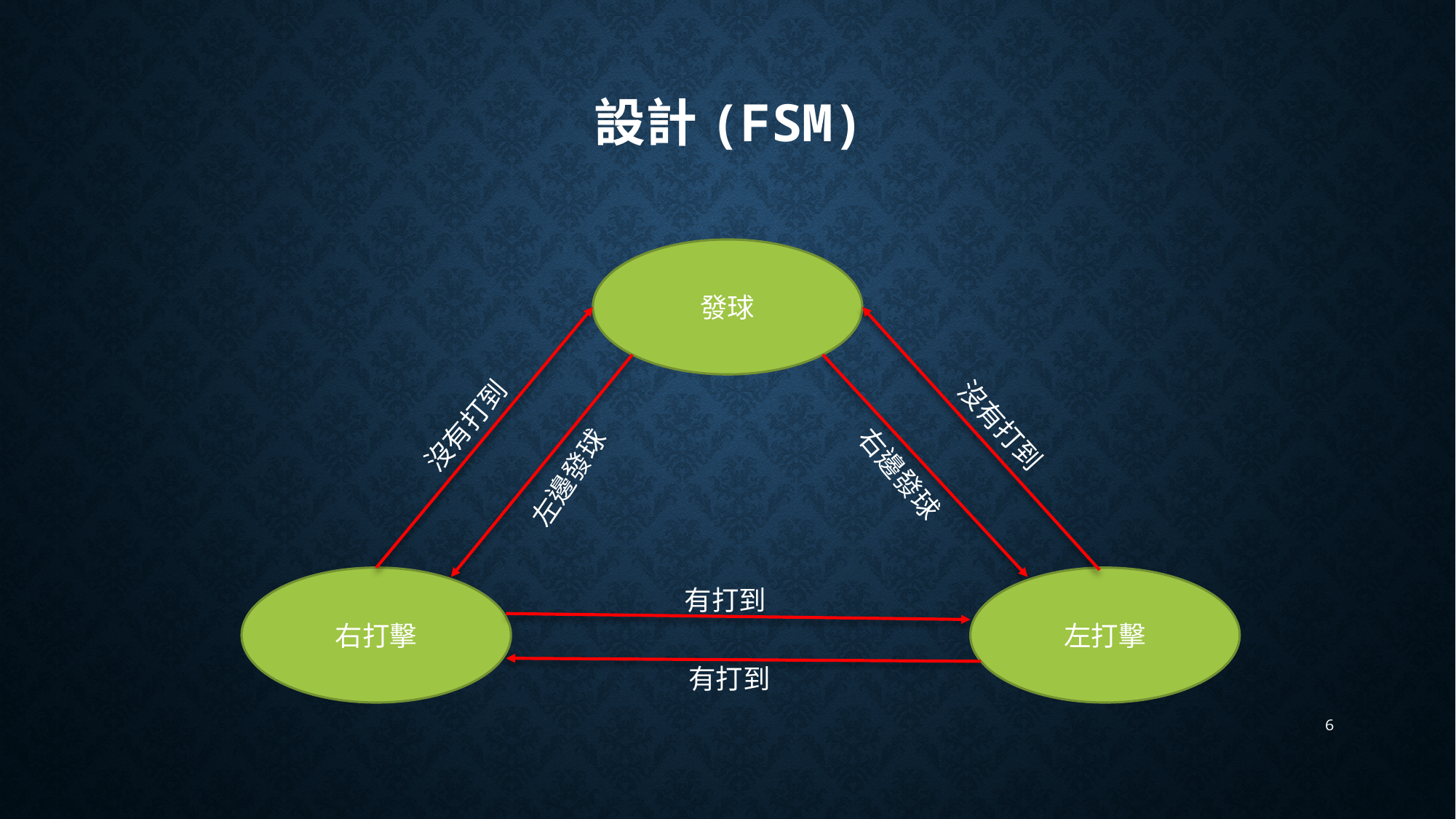

# 設計(FSM)
發球
沒有打到
沒有打到
右邊發球
左邊發球
右打擊
左打擊
有打到
有打到
6